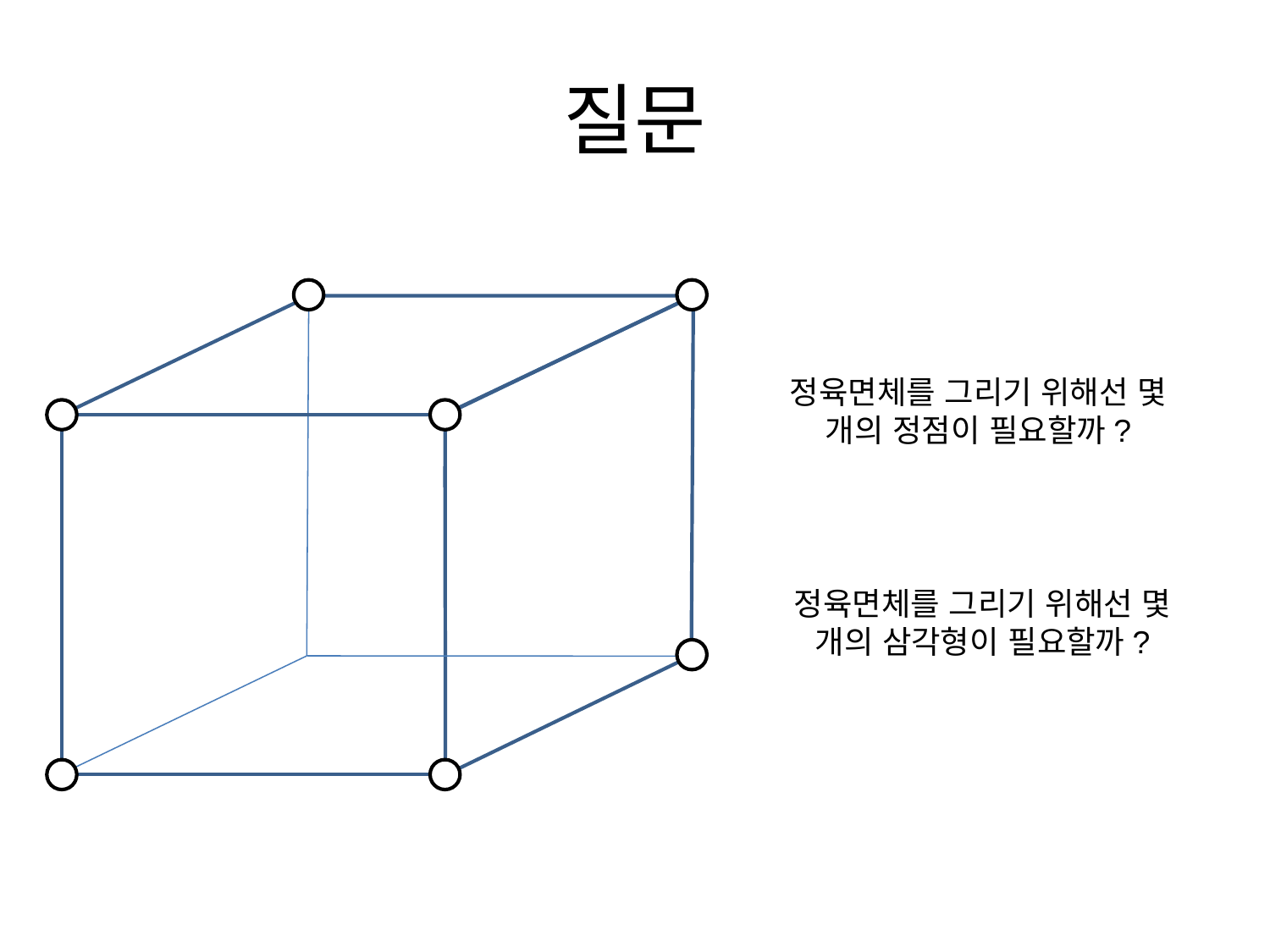

# 질문

정육면체를 그리기 위해선 몇 개의 정점이 필요할까?

정육면체를 그리기 위해선 몇 개의 삼각형이 필요할까?